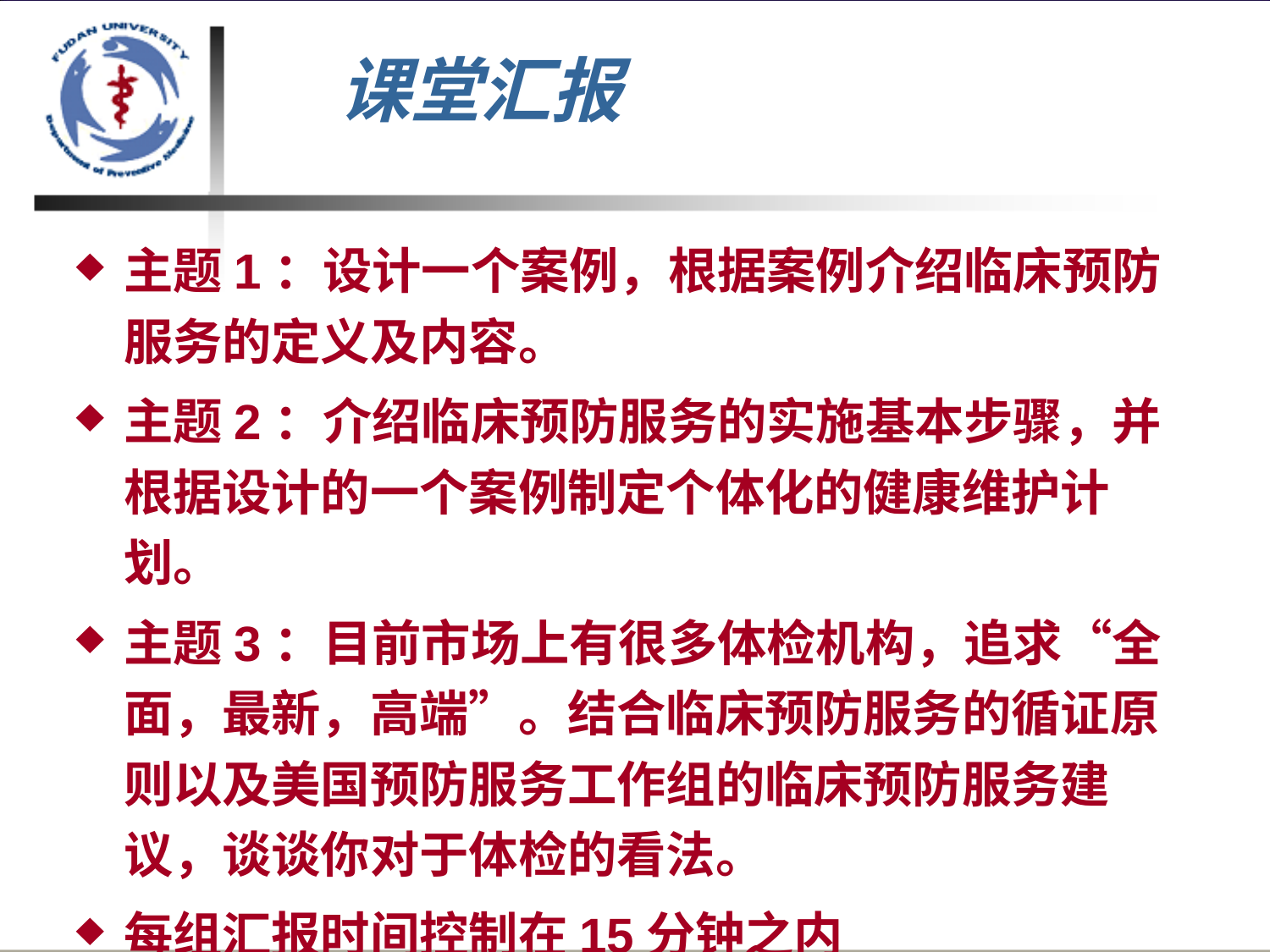

# 课堂汇报
主题1：设计一个案例，根据案例介绍临床预防服务的定义及内容。
主题2：介绍临床预防服务的实施基本步骤，并根据设计的一个案例制定个体化的健康维护计划。
主题3：目前市场上有很多体检机构，追求“全面，最新，高端”。结合临床预防服务的循证原则以及美国预防服务工作组的临床预防服务建议，谈谈你对于体检的看法。
每组汇报时间控制在15分钟之内